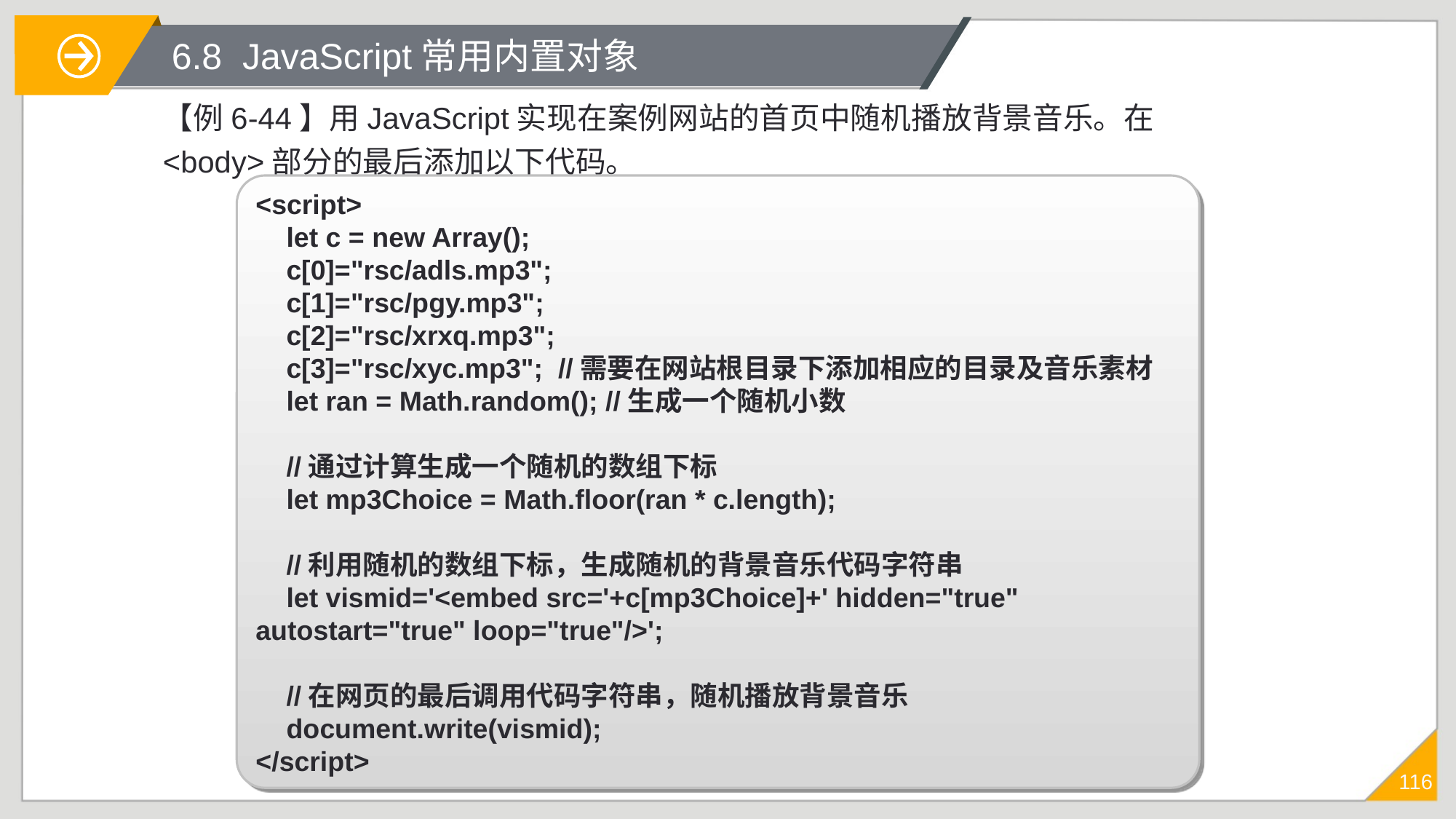

# 6.8  JavaScript常用内置对象
【例6-44】用JavaScript实现在案例网站的首页中随机播放背景音乐。在<body>部分的最后添加以下代码。
<script>
    let c = new Array();
    c[0]="rsc/adls.mp3";
    c[1]="rsc/pgy.mp3";
    c[2]="rsc/xrxq.mp3";
    c[3]="rsc/xyc.mp3";  //需要在网站根目录下添加相应的目录及音乐素材
    let ran = Math.random(); //生成一个随机小数

    //通过计算生成一个随机的数组下标
    let mp3Choice = Math.floor(ran * c.length);

    //利用随机的数组下标，生成随机的背景音乐代码字符串
    let vismid='<embed src='+c[mp3Choice]+' hidden="true"
autostart="true" loop="true"/>';

    //在网页的最后调用代码字符串，随机播放背景音乐
    document.write(vismid);
</script>